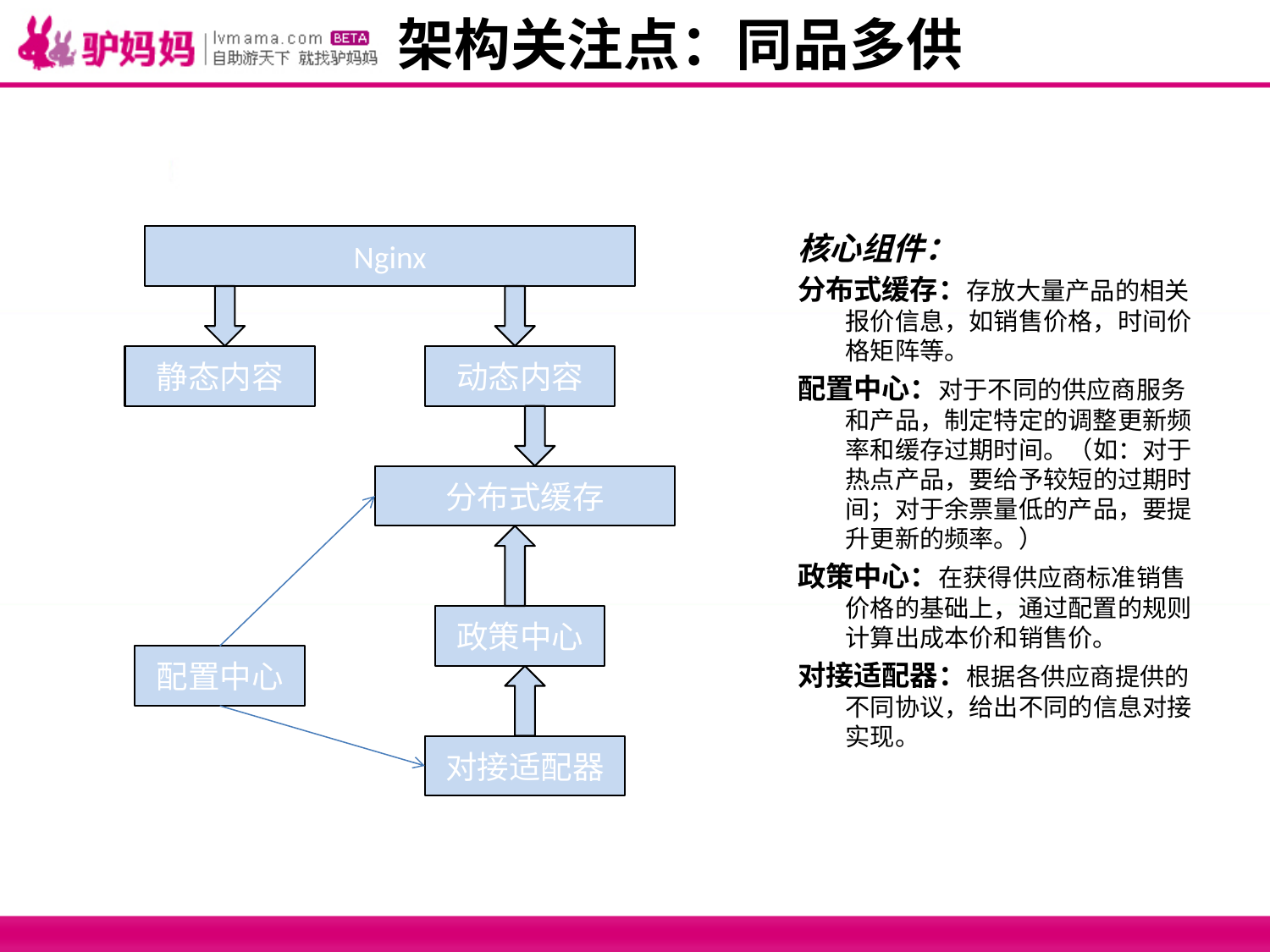

# 架构关注点：同品多供

核心组件：
分布式缓存：存放大量产品的相关报价信息，如销售价格，时间价格矩阵等。
配置中心：对于不同的供应商服务和产品，制定特定的调整更新频率和缓存过期时间。（如：对于热点产品，要给予较短的过期时间；对于余票量低的产品，要提升更新的频率。）
政策中心：在获得供应商标准销售价格的基础上，通过配置的规则计算出成本价和销售价。
对接适配器：根据各供应商提供的不同协议，给出不同的信息对接实现。
Nginx

静态内容
动态内容

分布式缓存

政策中心
配置中心

对接适配器